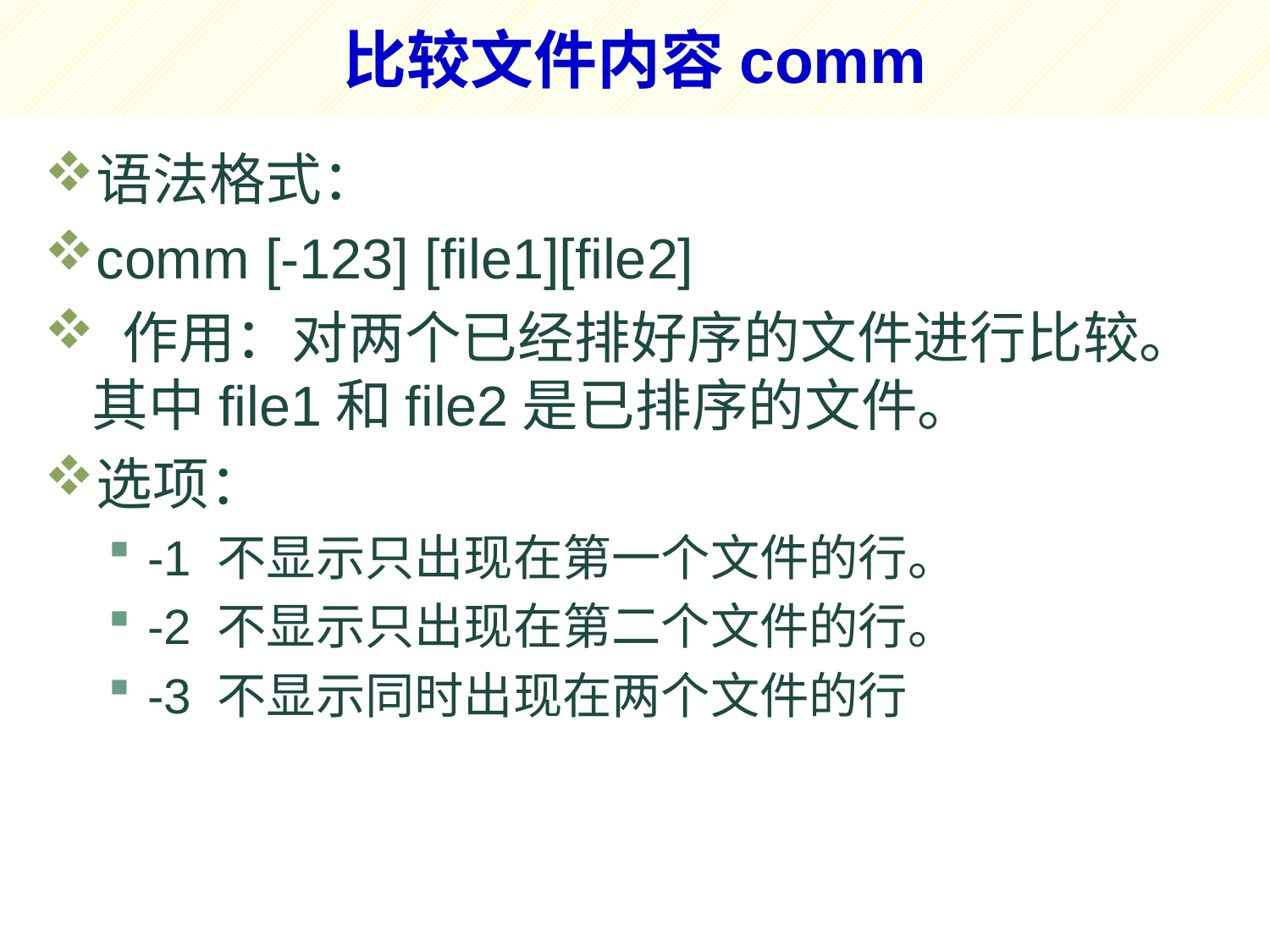

# 比较文件内容comm
语法格式：
comm [-123] [file1][file2]
 作用：对两个已经排好序的文件进行比较。其中file1和file2是已排序的文件。
选项：
-1 不显示只出现在第一个文件的行。
-2 不显示只出现在第二个文件的行。
-3 不显示同时出现在两个文件的行